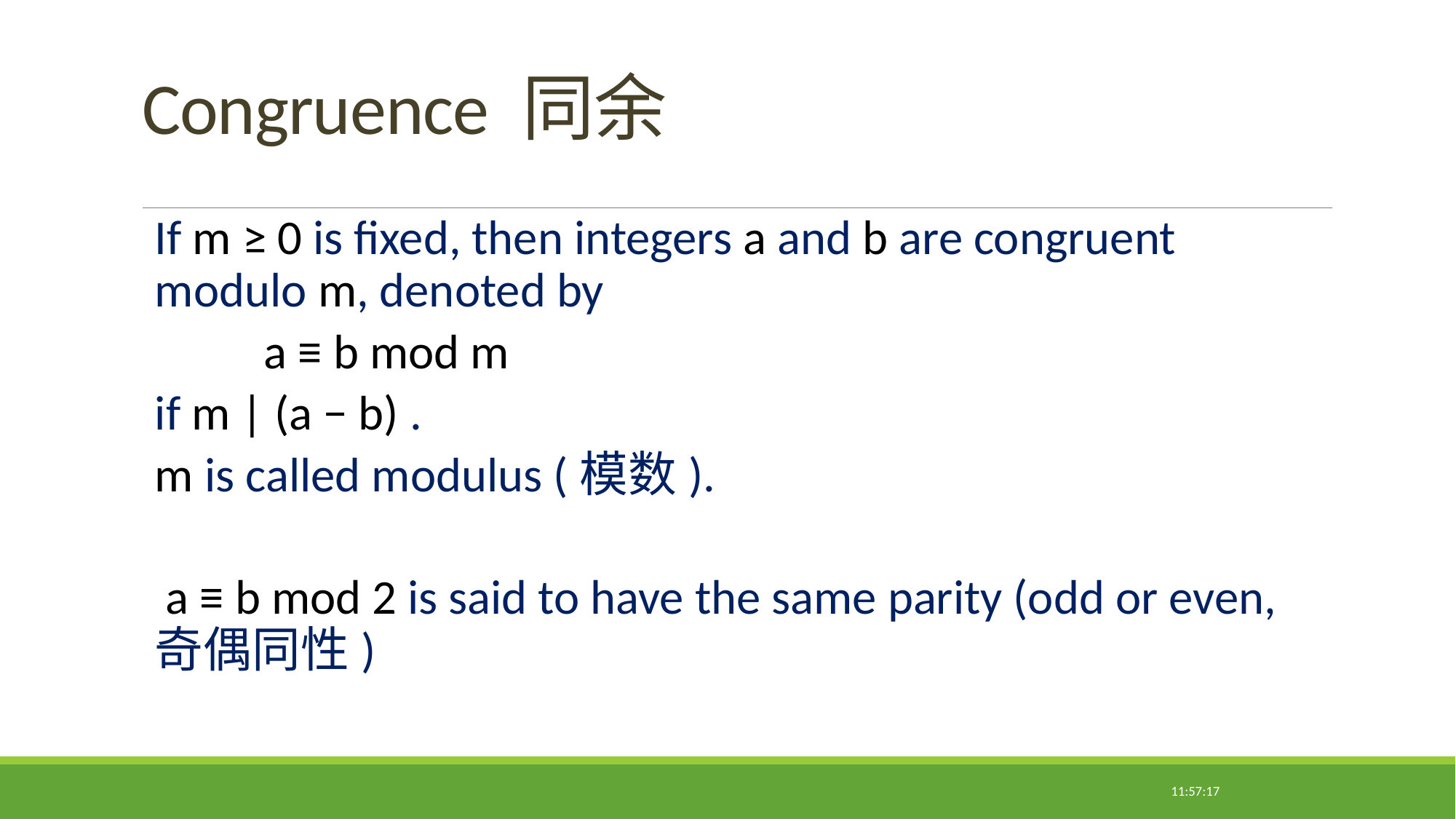

# Congruence 同余
If m ≥ 0 is fixed, then integers a and b are congruent modulo m, denoted by
	a ≡ b mod m
if m | (a − b) .
m is called modulus (模数).

 a ≡ b mod 2 is said to have the same parity (odd or even, 奇偶同性)
11:57:17